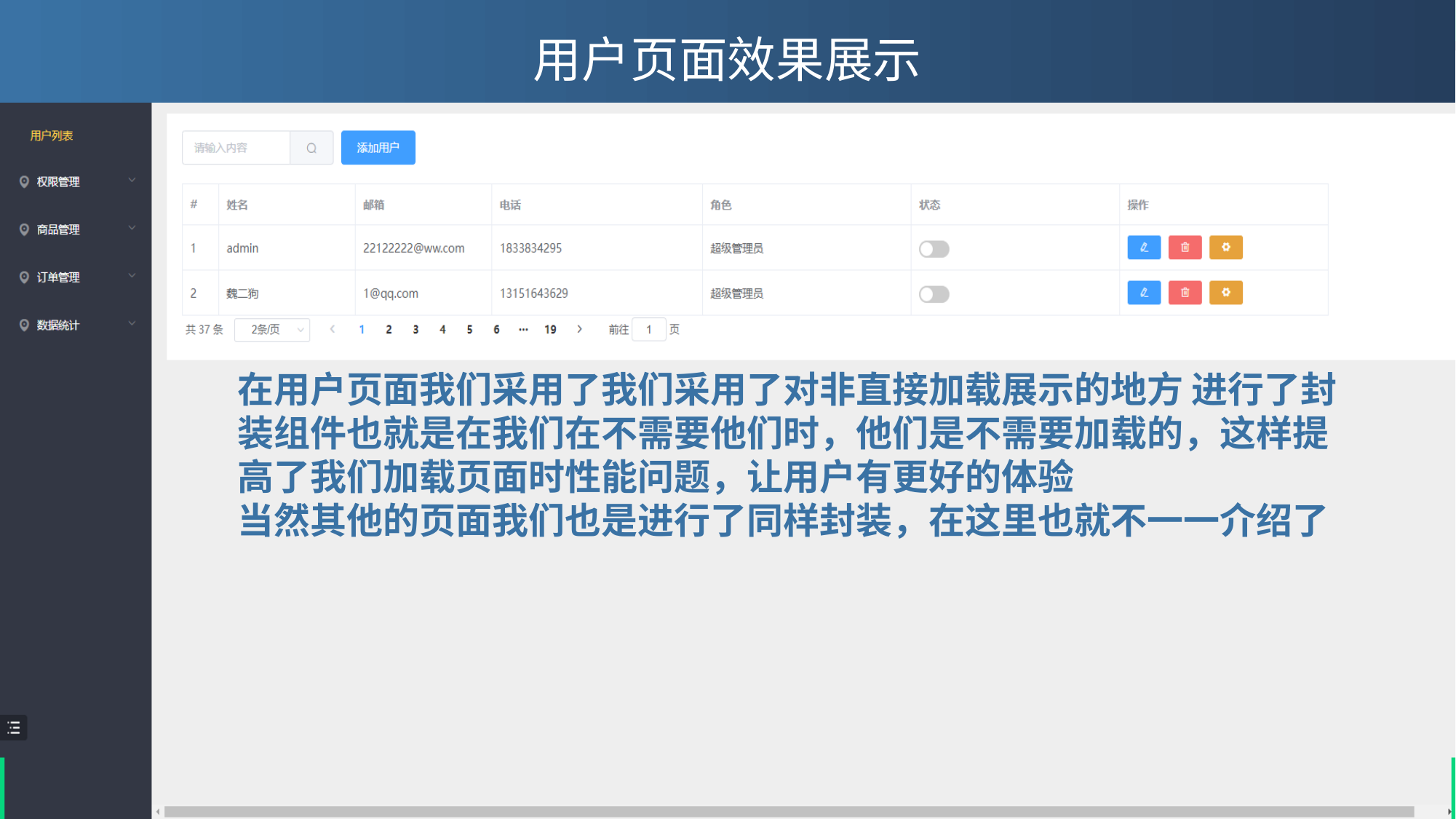

# 用户页面效果展示
在用户页面我们采用了我们采用了对非直接加载展示的地方 进行了封装组件也就是在我们在不需要他们时，他们是不需要加载的，这样提
高了我们加载页面时性能问题，让用户有更好的体验
当然其他的页面我们也是进行了同样封装，在这里也就不一一介绍了